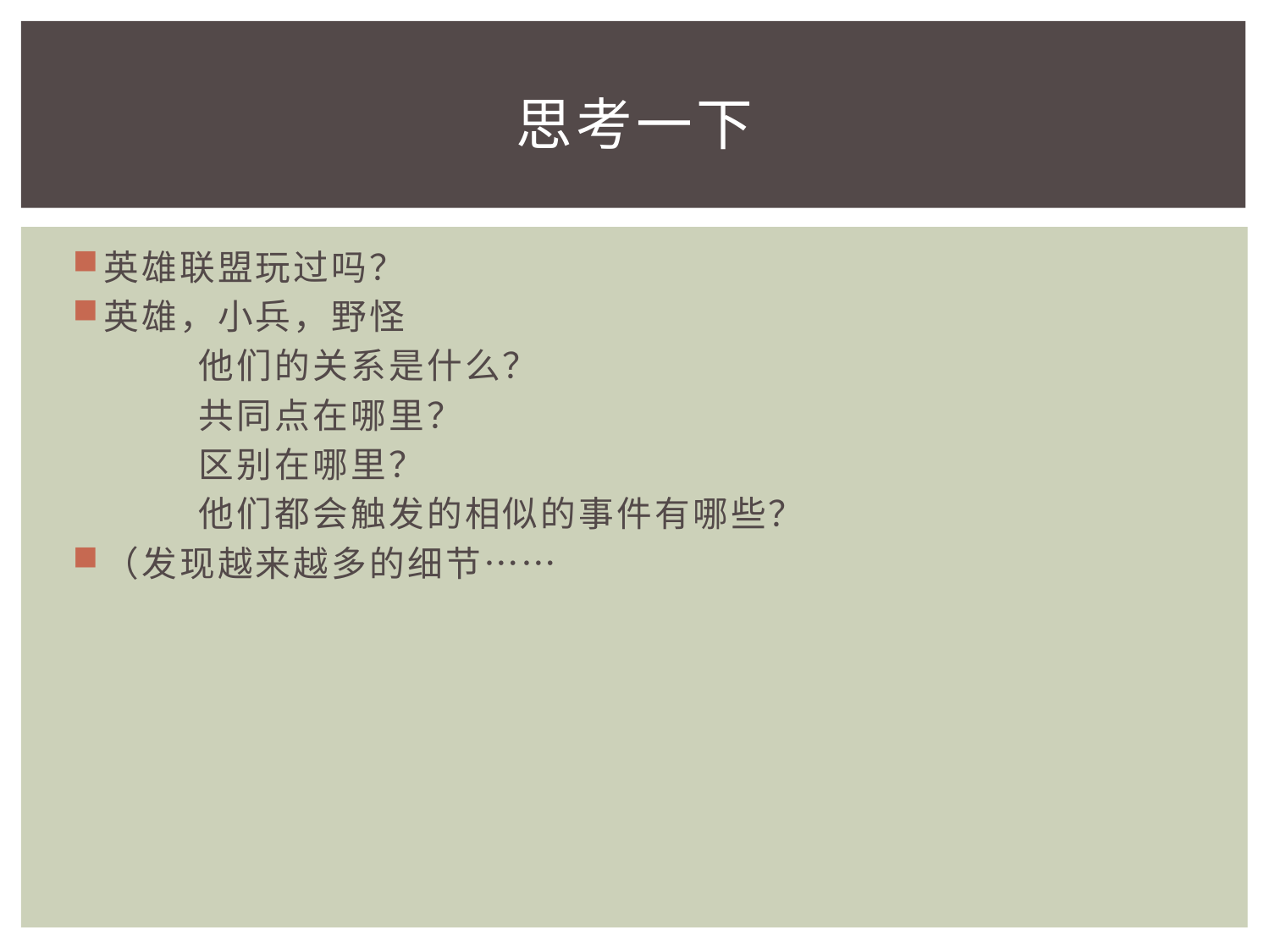

# 思考一下
英雄联盟玩过吗？
英雄，小兵，野怪
	他们的关系是什么？
	共同点在哪里？
	区别在哪里？
	他们都会触发的相似的事件有哪些？
（发现越来越多的细节……